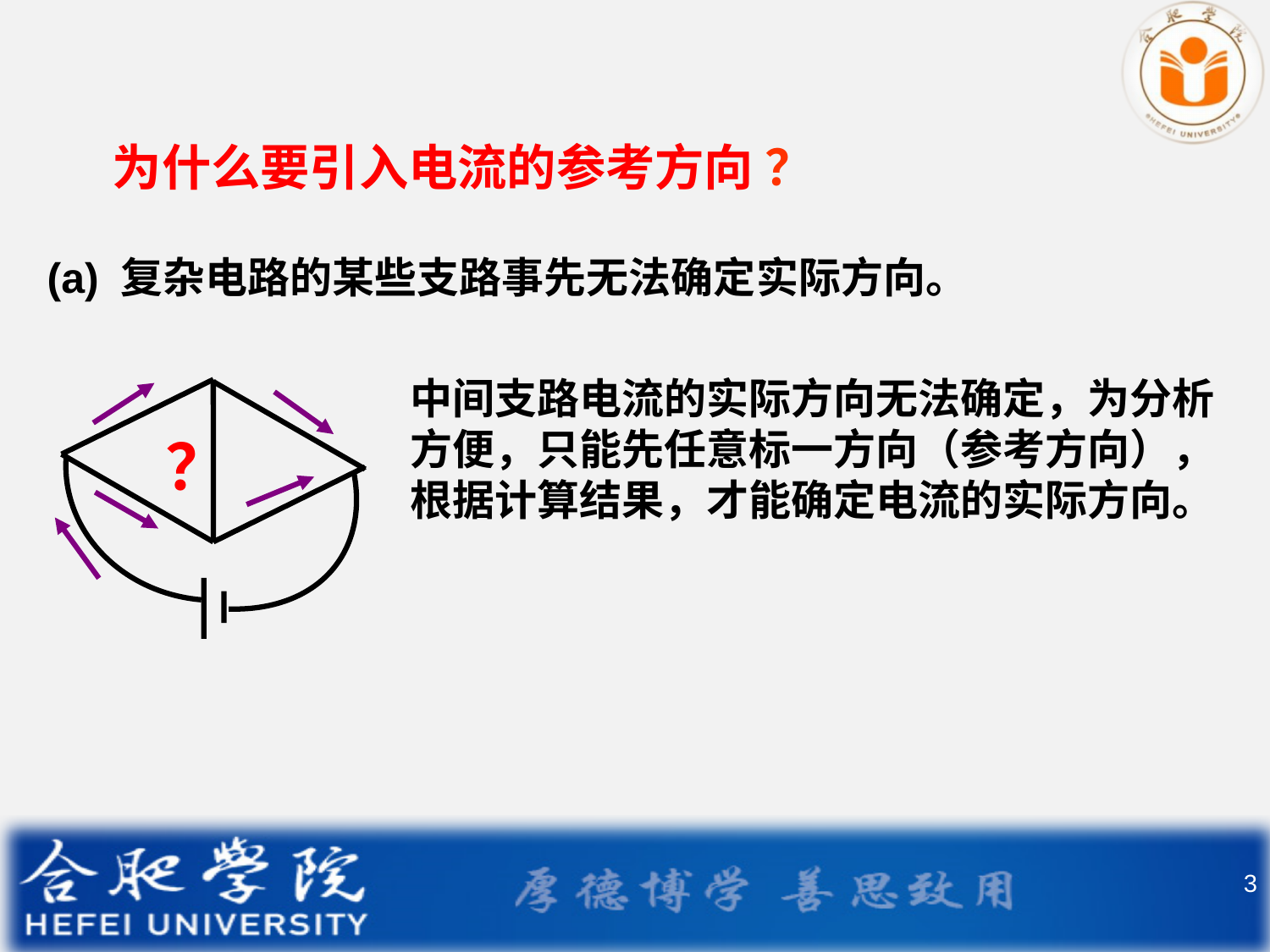

为什么要引入电流的参考方向 ？
(a) 复杂电路的某些支路事先无法确定实际方向。
中间支路电流的实际方向无法确定，为分析方便，只能先任意标一方向（参考方向），根据计算结果，才能确定电流的实际方向。

？

3